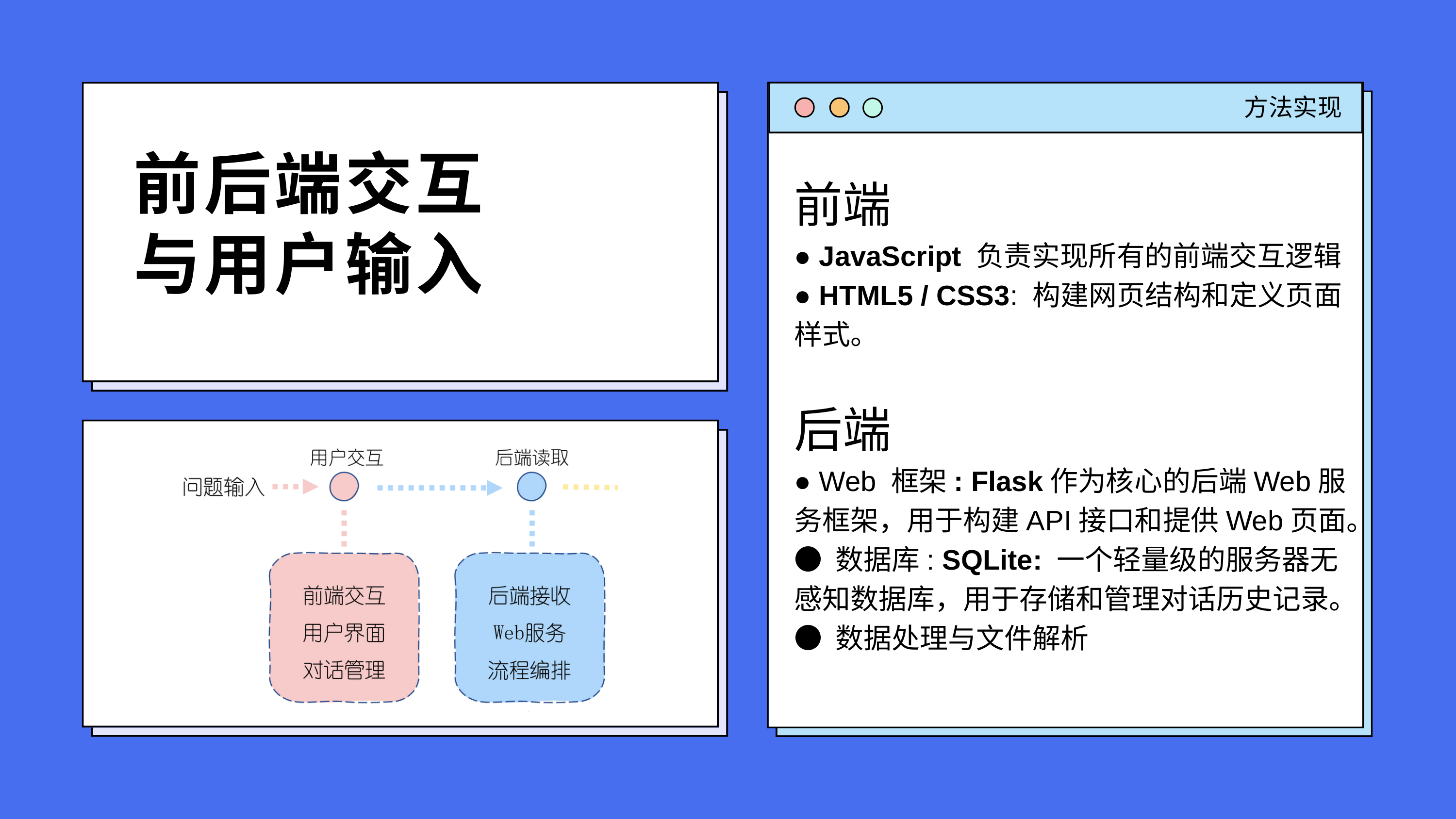

方法实现

前后端交互
与用户输入
前端
● JavaScript 负责实现所有的前端交互逻辑
● HTML5 / CSS3: 构建网页结构和定义页面样式。

后端
● Web 框架: Flask作为核心的后端Web服务框架，用于构建API接口和提供Web页面。
● 数据库: SQLite: 一个轻量级的服务器无感知数据库，用于存储和管理对话历史记录。
● 数据处理与文件解析